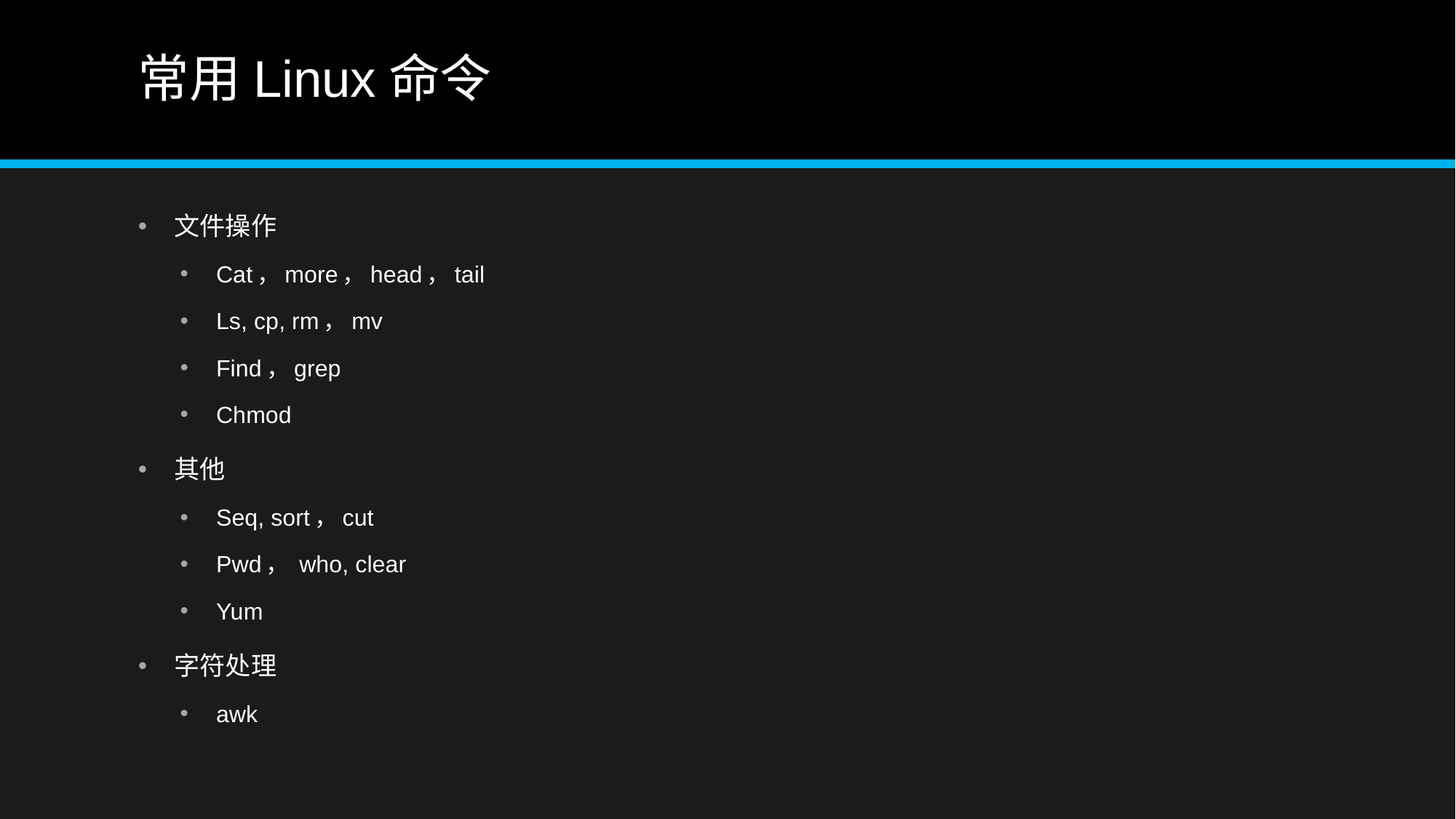

# 常用Linux命令
文件操作
Cat，more，head，tail
Ls, cp, rm，mv
Find，grep
Chmod
其他
Seq, sort，cut
Pwd， who, clear
Yum
字符处理
awk